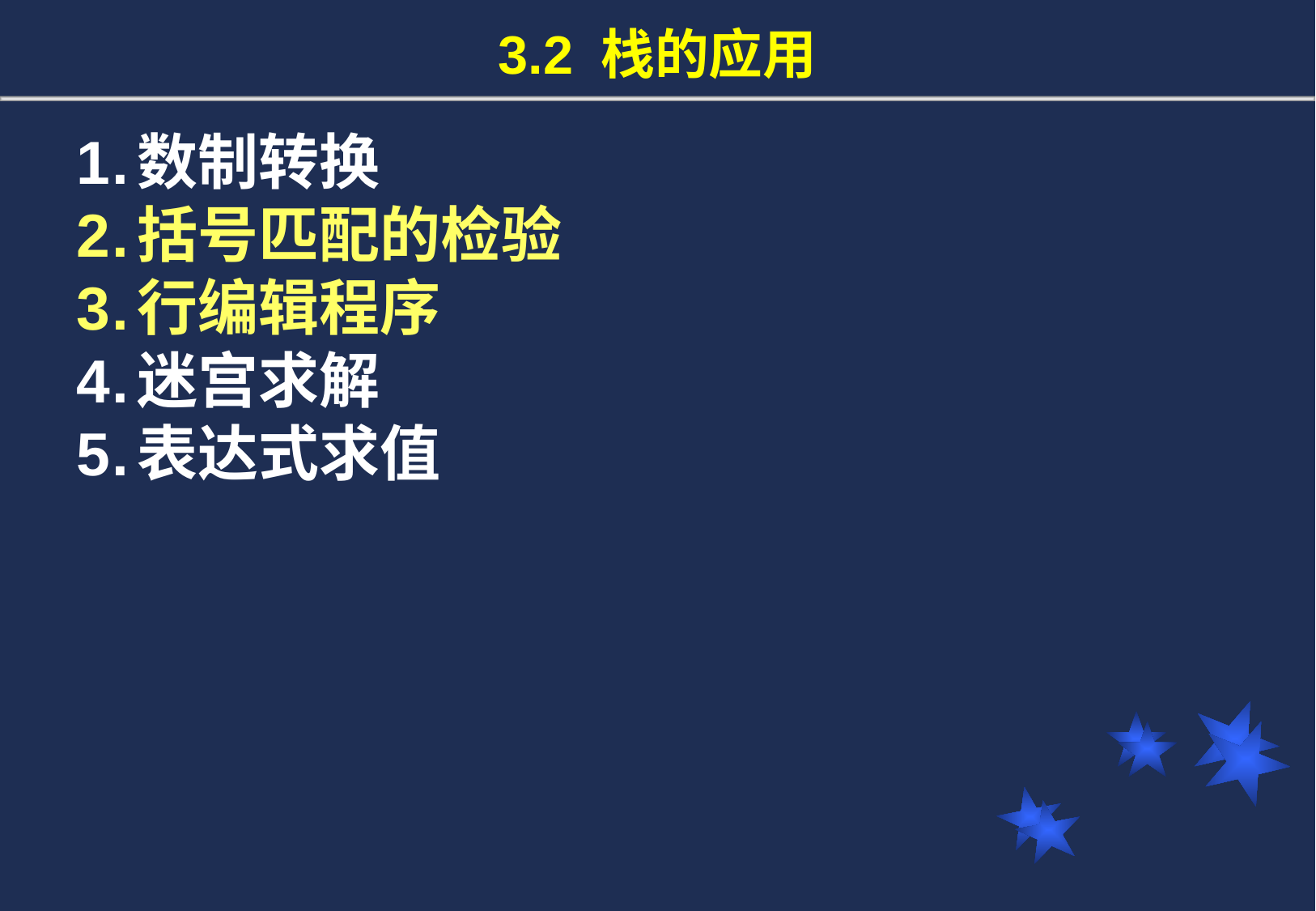

# 3.2 栈的应用
数制转换
括号匹配的检验
行编辑程序
迷宫求解
表达式求值